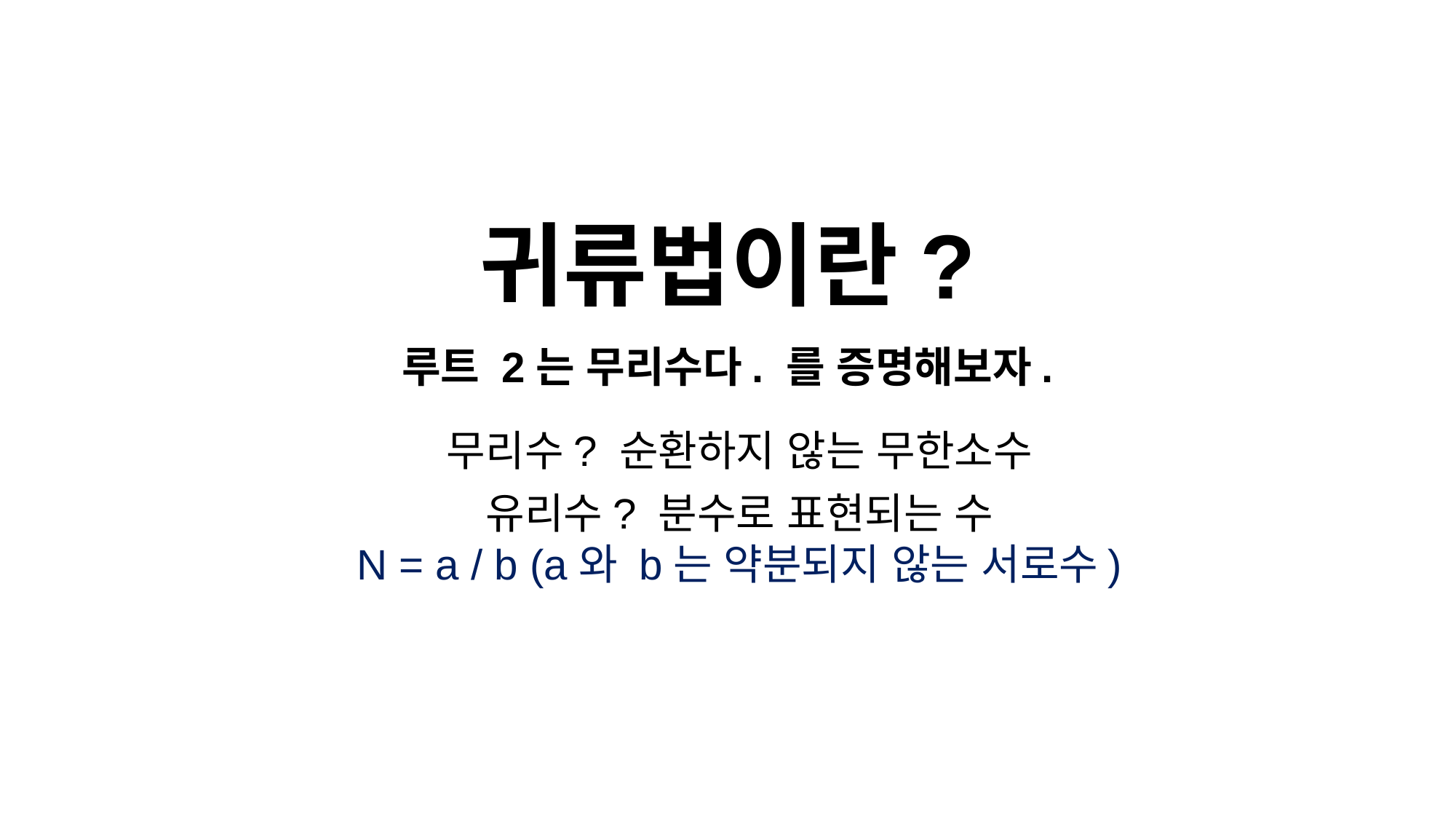

귀류법이란?
루트 2는 무리수다. 를 증명해보자.
무리수? 순환하지 않는 무한소수
유리수? 분수로 표현되는 수
N = a / b (a와 b는 약분되지 않는 서로수)